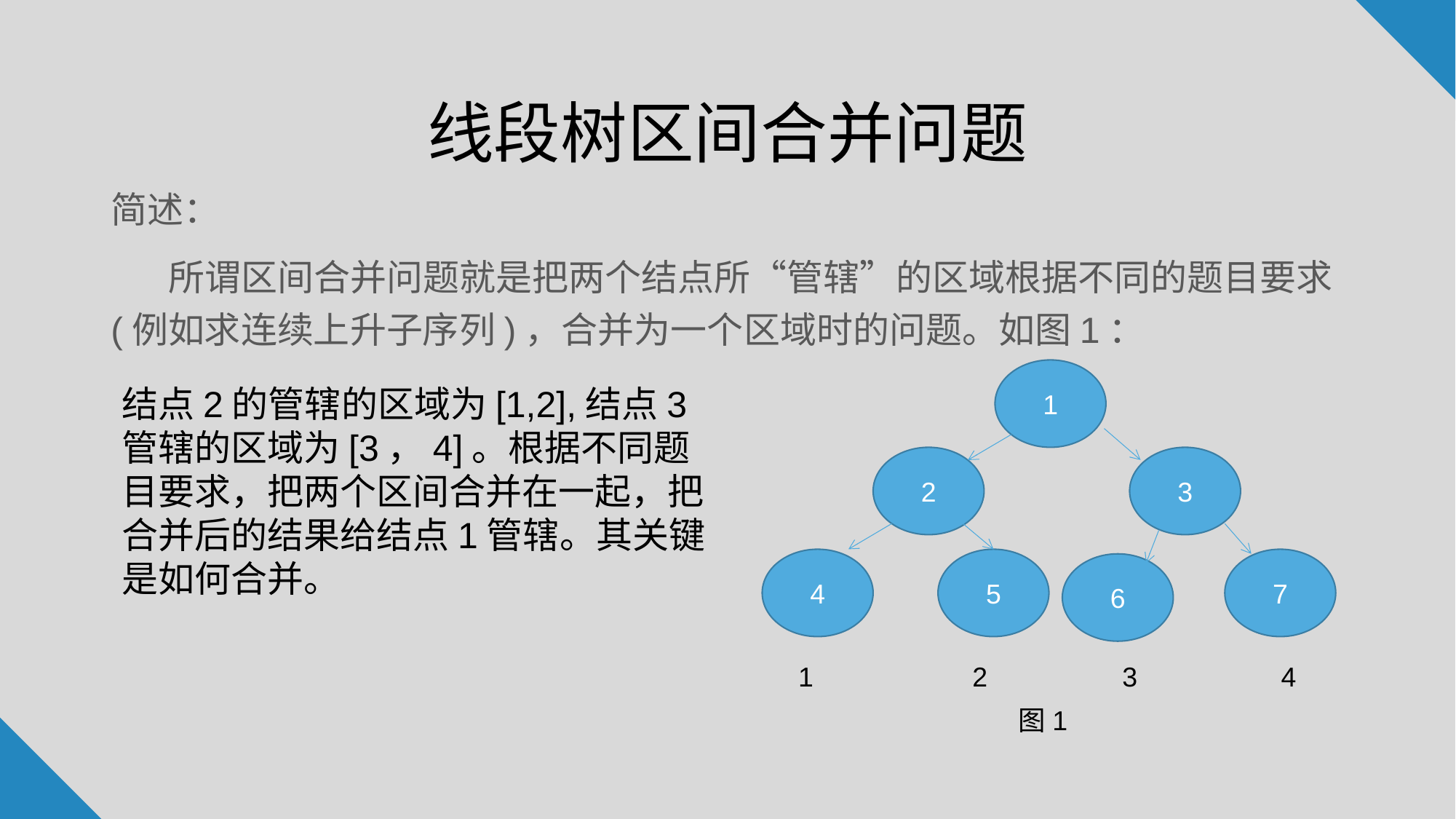

# 线段树区间合并问题
简述：
      所谓区间合并问题就是把两个结点所“管辖”的区域根据不同的题目要求(例如求连续上升子序列)，合并为一个区域时的问题。如图1：
1
结点2的管辖的区域为[1,2],结点3管辖的区域为[3，4]。根据不同题目要求，把两个区间合并在一起，把合并后的结果给结点1管辖。其关键是如何合并。
2
3
4
5
7
6
1
2
3
4
图1